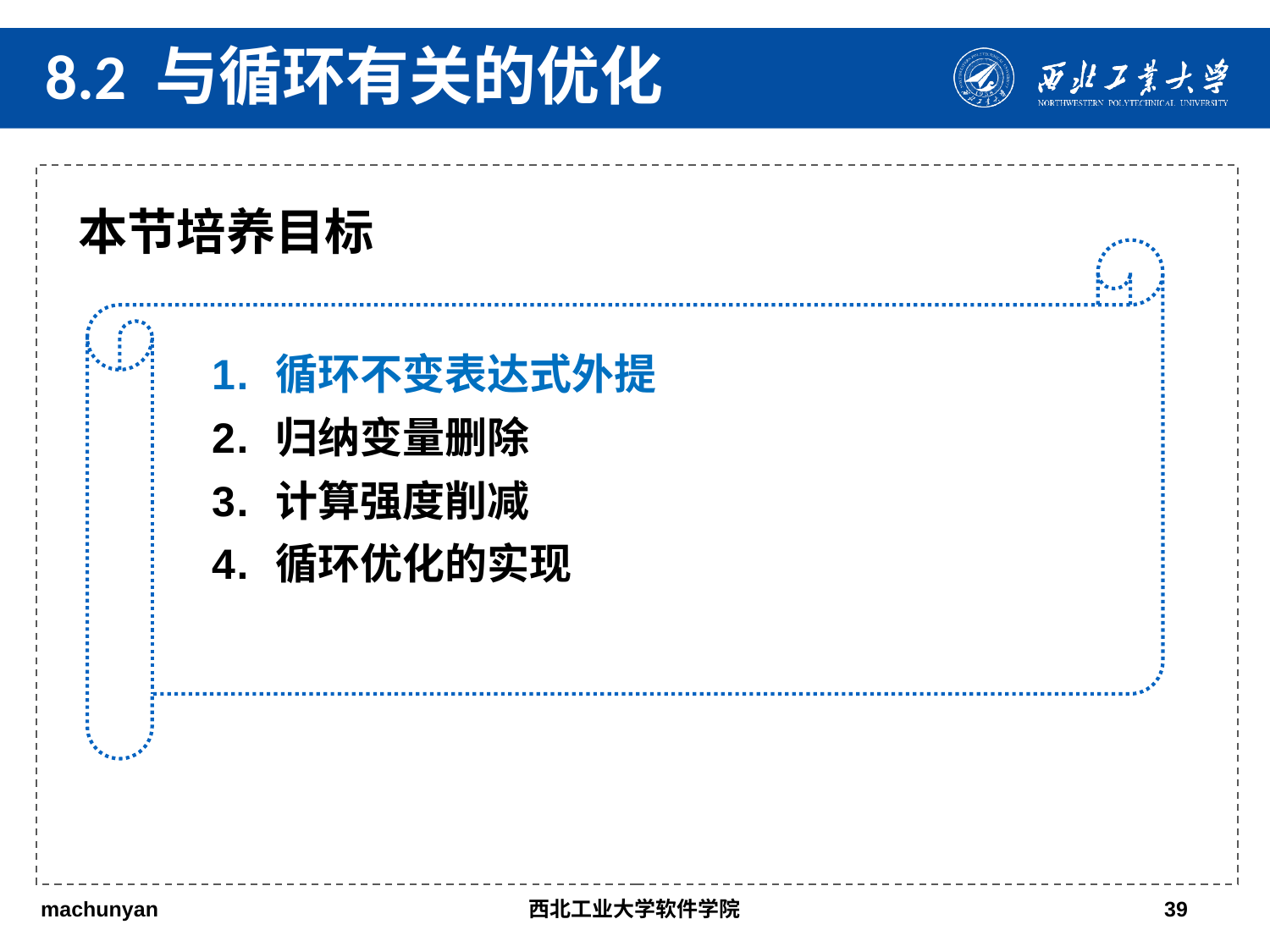

8.2 与循环有关的优化
循环不变表达式外提
归纳变量删除
计算强度削减
循环优化的实现